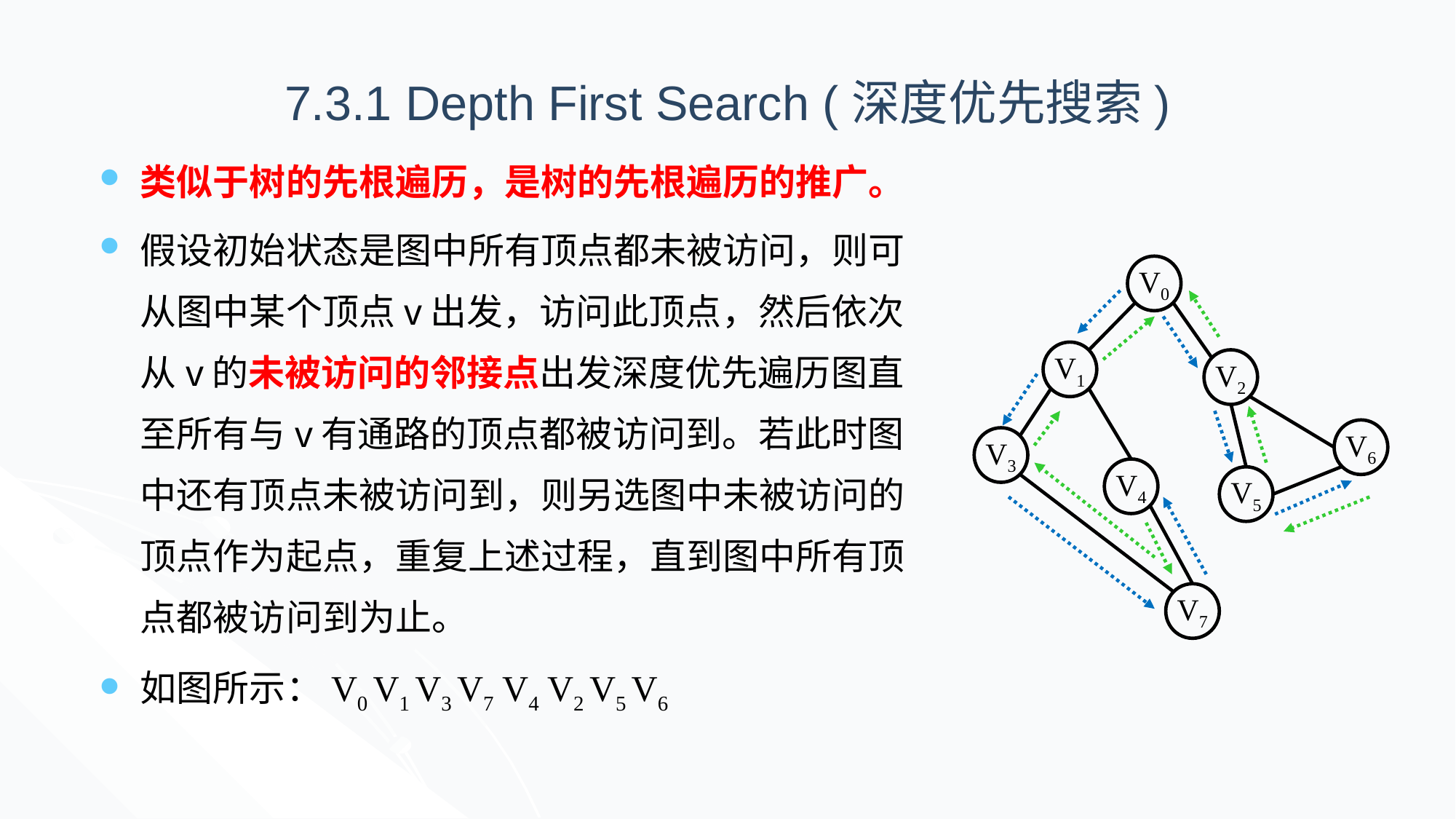

# 7.3.1 Depth First Search (深度优先搜索)
类似于树的先根遍历，是树的先根遍历的推广。
假设初始状态是图中所有顶点都未被访问，则可从图中某个顶点v出发，访问此顶点，然后依次从v的未被访问的邻接点出发深度优先遍历图直至所有与v有通路的顶点都被访问到。若此时图中还有顶点未被访问到，则另选图中未被访问的顶点作为起点，重复上述过程，直到图中所有顶点都被访问到为止。
如图所示：V0 V1 V3 V7 V4 V2 V5 V6
V0

V1
V2

V6
V3
V4

V5

V7